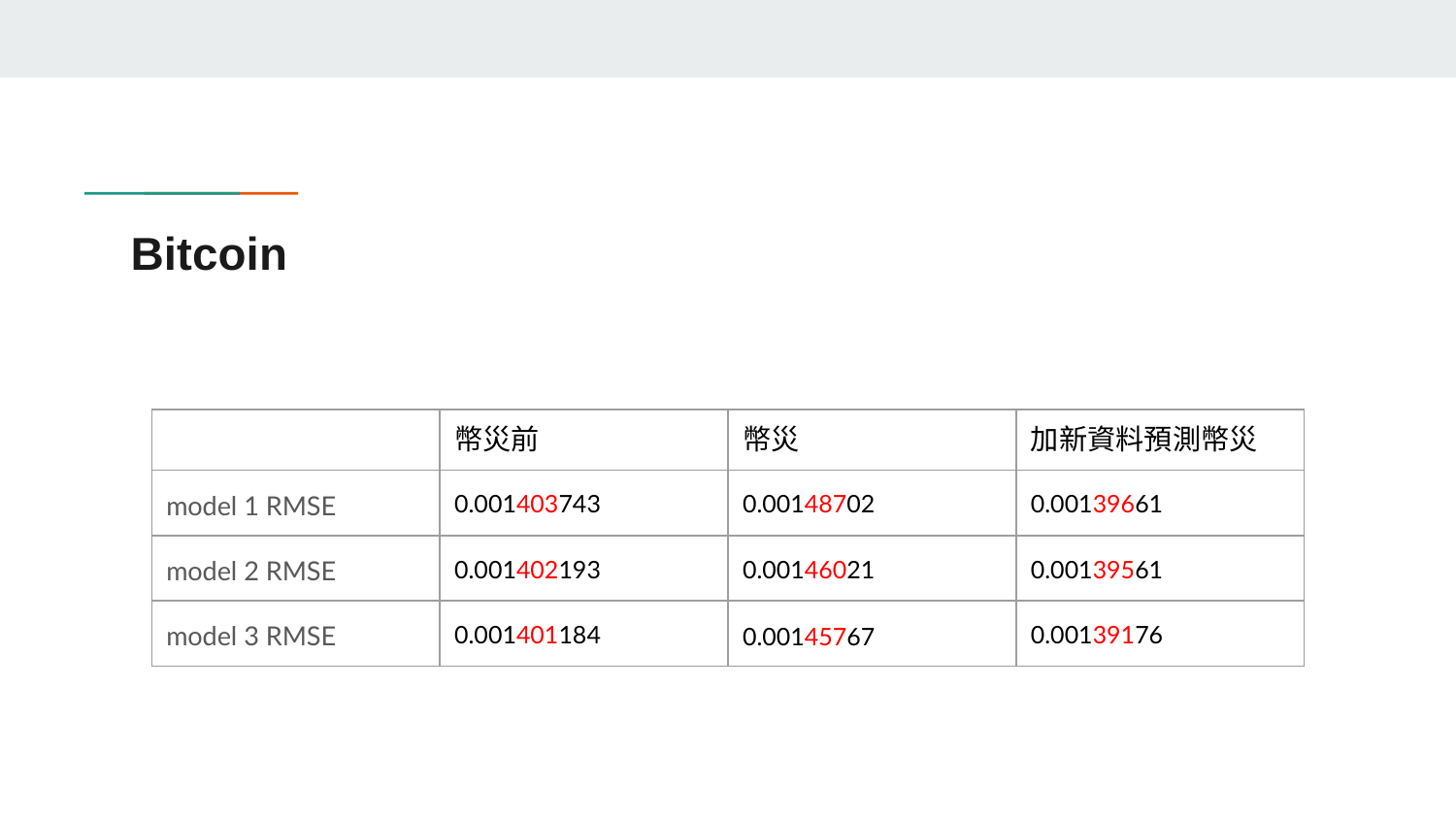

# Bitcoin
|  | 幣災前 | 幣災 | 加新資料預測幣災 |
| --- | --- | --- | --- |
| model 1 RMSE | 0.001403743 | 0.00148702 | 0.00139661 |
| model 2 RMSE | 0.001402193 | 0.00146021 | 0.00139561 |
| model 3 RMSE | 0.001401184 | 0.00145767 | 0.00139176 |